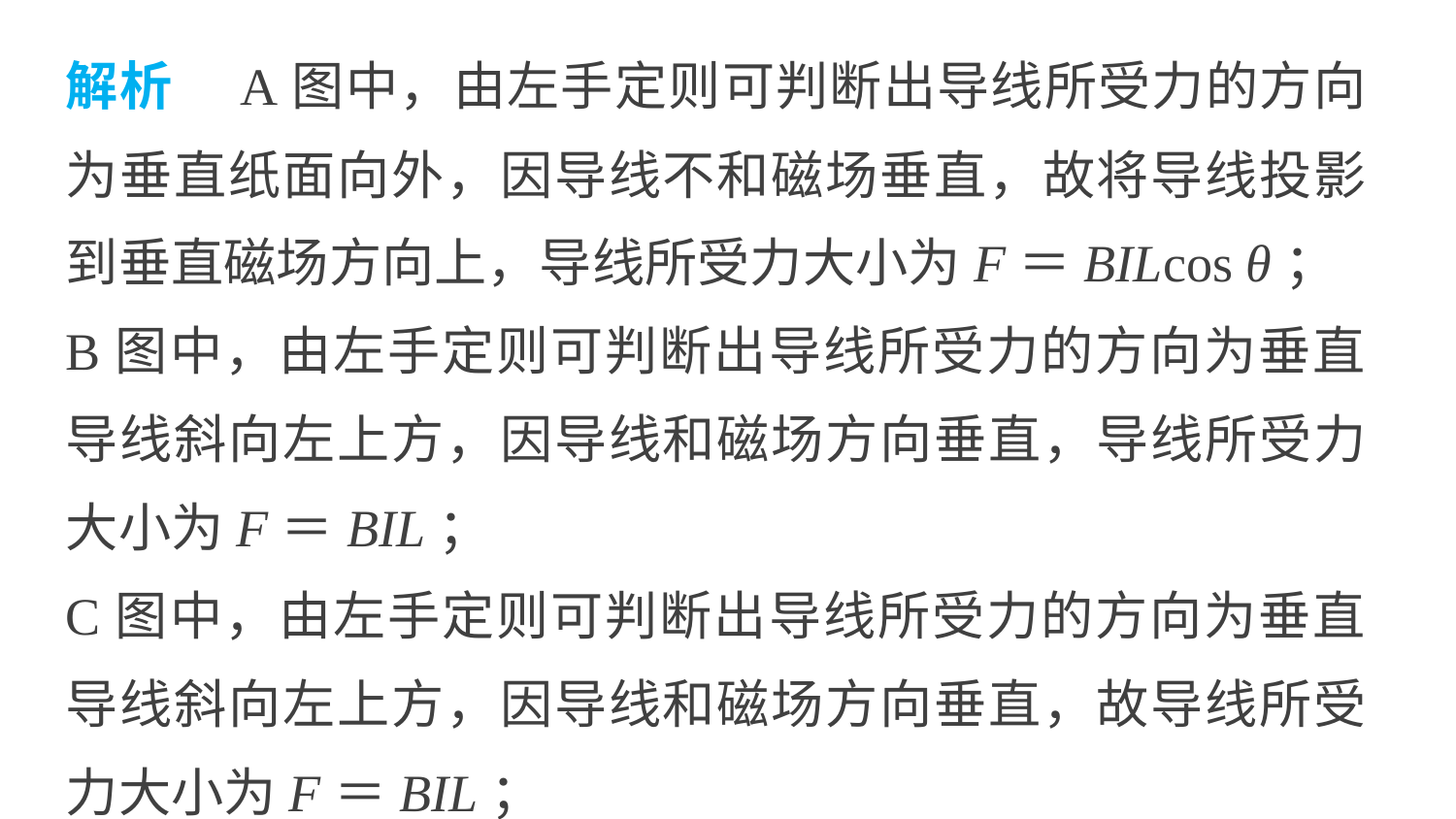

解析　A图中，由左手定则可判断出导线所受力的方向为垂直纸面向外，因导线不和磁场垂直，故将导线投影到垂直磁场方向上，导线所受力大小为F＝BILcos θ；
B图中，由左手定则可判断出导线所受力的方向为垂直导线斜向左上方，因导线和磁场方向垂直，导线所受力大小为F＝BIL；
C图中，由左手定则可判断出导线所受力的方向为垂直导线斜向左上方，因导线和磁场方向垂直，故导线所受力大小为F＝BIL；